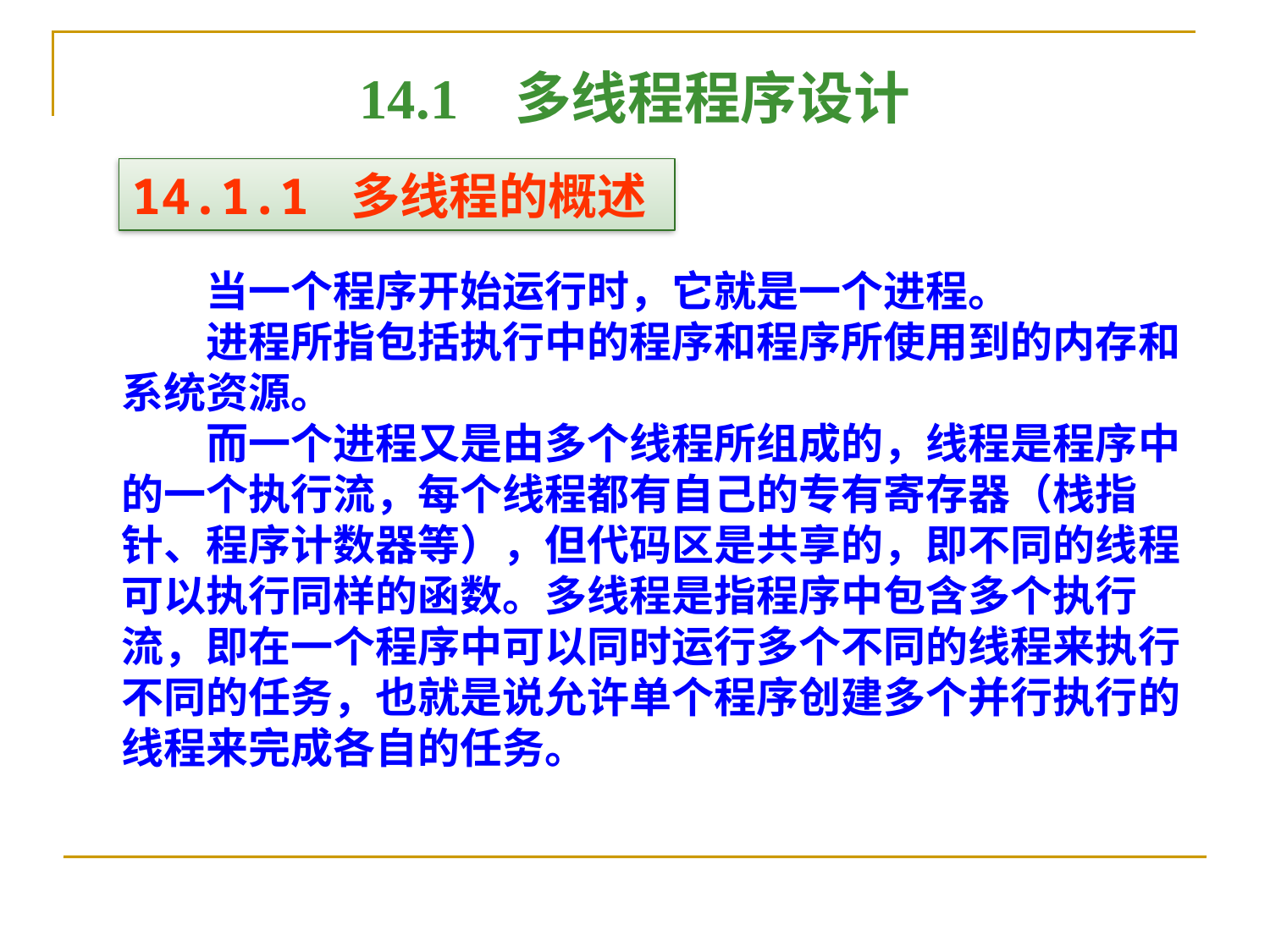

14.1   多线程程序设计
14.1.1 多线程的概述
　　当一个程序开始运行时，它就是一个进程。
　　进程所指包括执行中的程序和程序所使用到的内存和系统资源。
　　而一个进程又是由多个线程所组成的，线程是程序中的一个执行流，每个线程都有自己的专有寄存器（栈指针、程序计数器等），但代码区是共享的，即不同的线程可以执行同样的函数。多线程是指程序中包含多个执行流，即在一个程序中可以同时运行多个不同的线程来执行不同的任务，也就是说允许单个程序创建多个并行执行的线程来完成各自的任务。